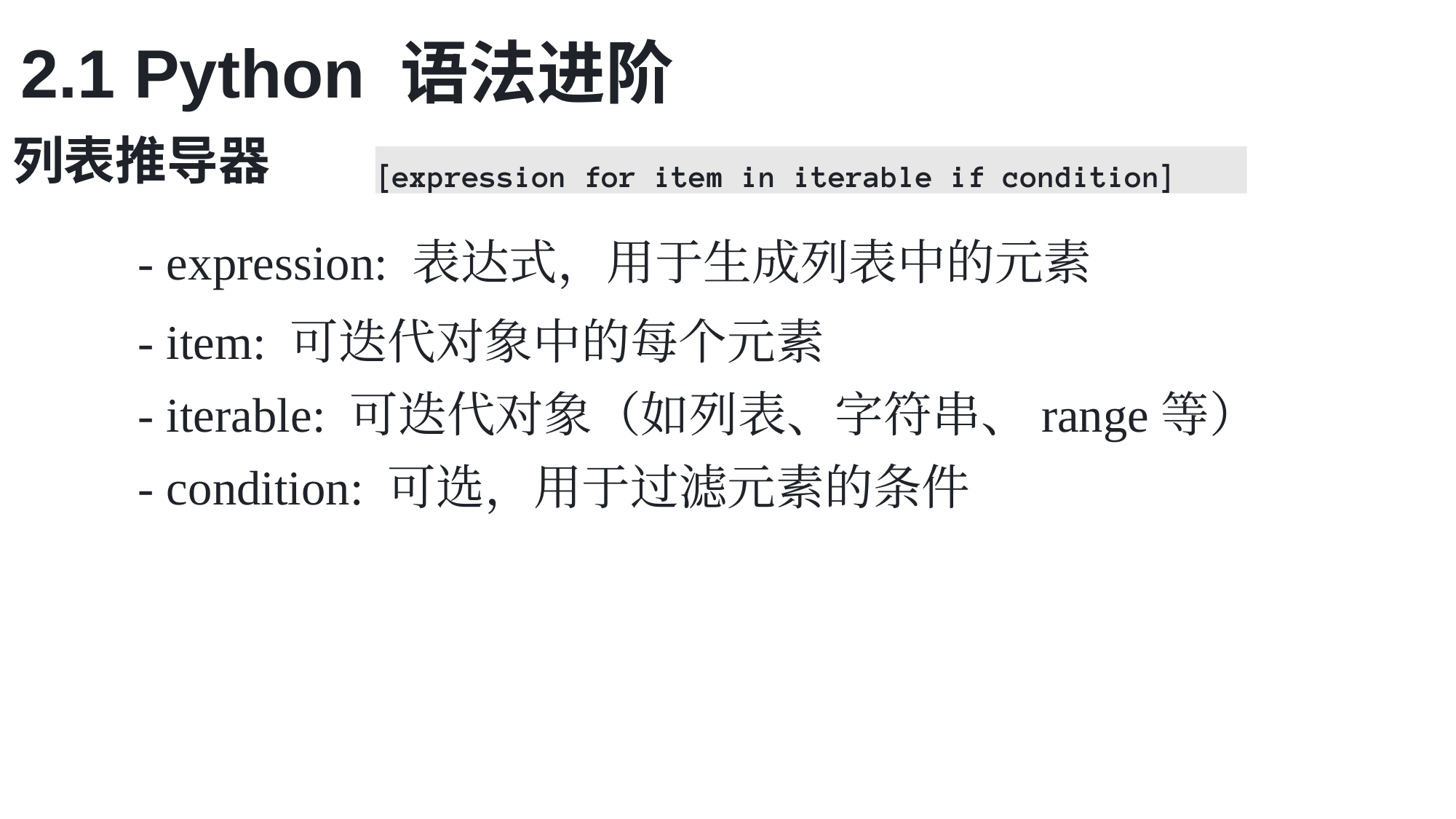

2.1 Python 语法进阶
列表推导器
[expression for item in iterable if condition]
- expression: 表达式，用于生成列表中的元素
- item: 可迭代对象中的每个元素
- iterable: 可迭代对象（如列表、字符串、range等）
- condition: 可选，用于过滤元素的条件